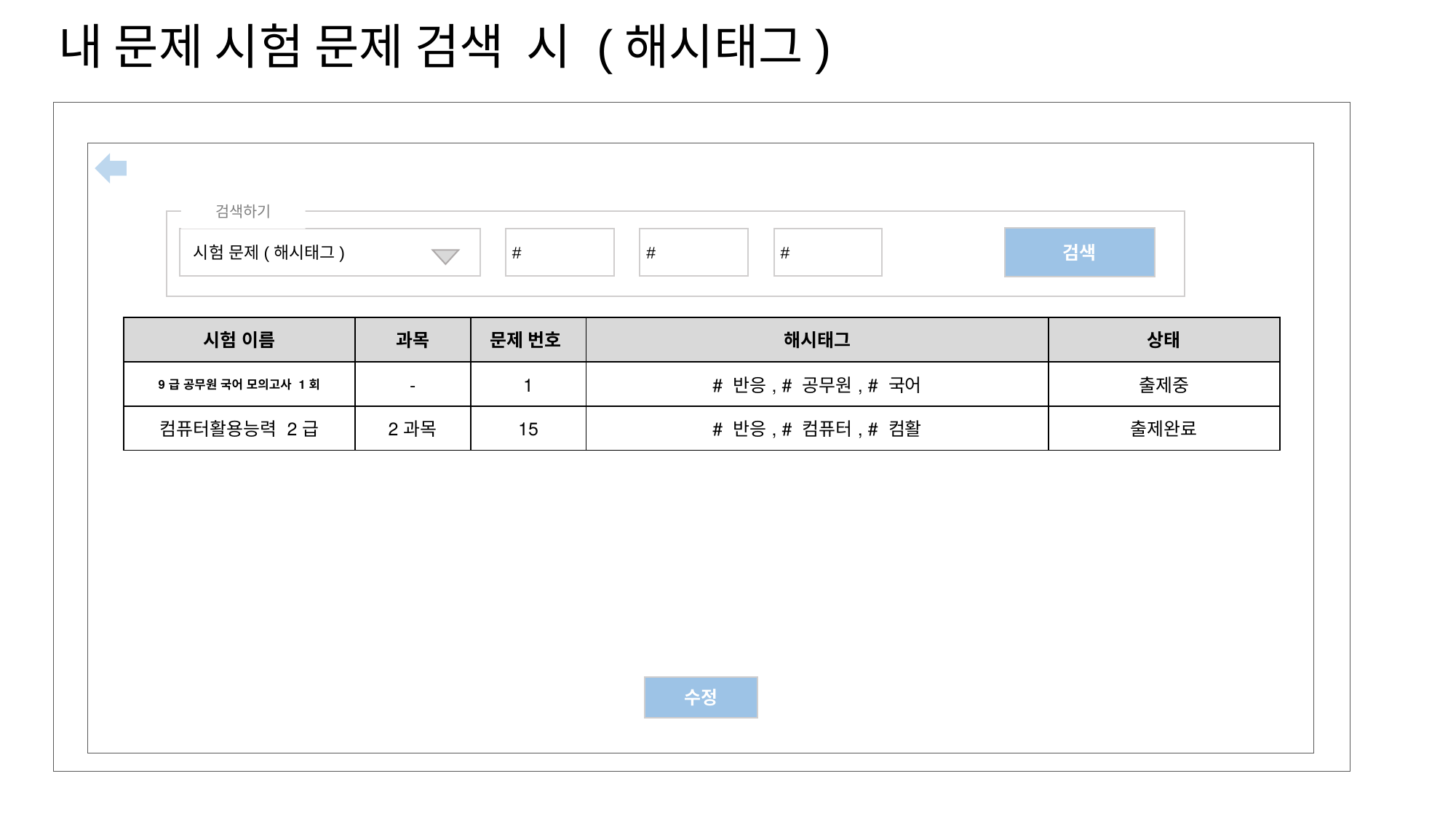

# 내 문제 시험 문제 검색  시 (해시태그)

검색하기

검색

시험 문제(해시태그)

#

#

#

| 시험 이름 | 과목 | 문제 번호 | 해시태그 | 상태 |
| --- | --- | --- | --- | --- |
| 9급 공무원 국어 모의고사 1회 | - | 1 | # 반응, # 공무원, # 국어 | 출제중 |
| 컴퓨터활용능력 2급 | 2과목 | 15 | # 반응, # 컴퓨터, # 컴활 | 출제완료 |

수정